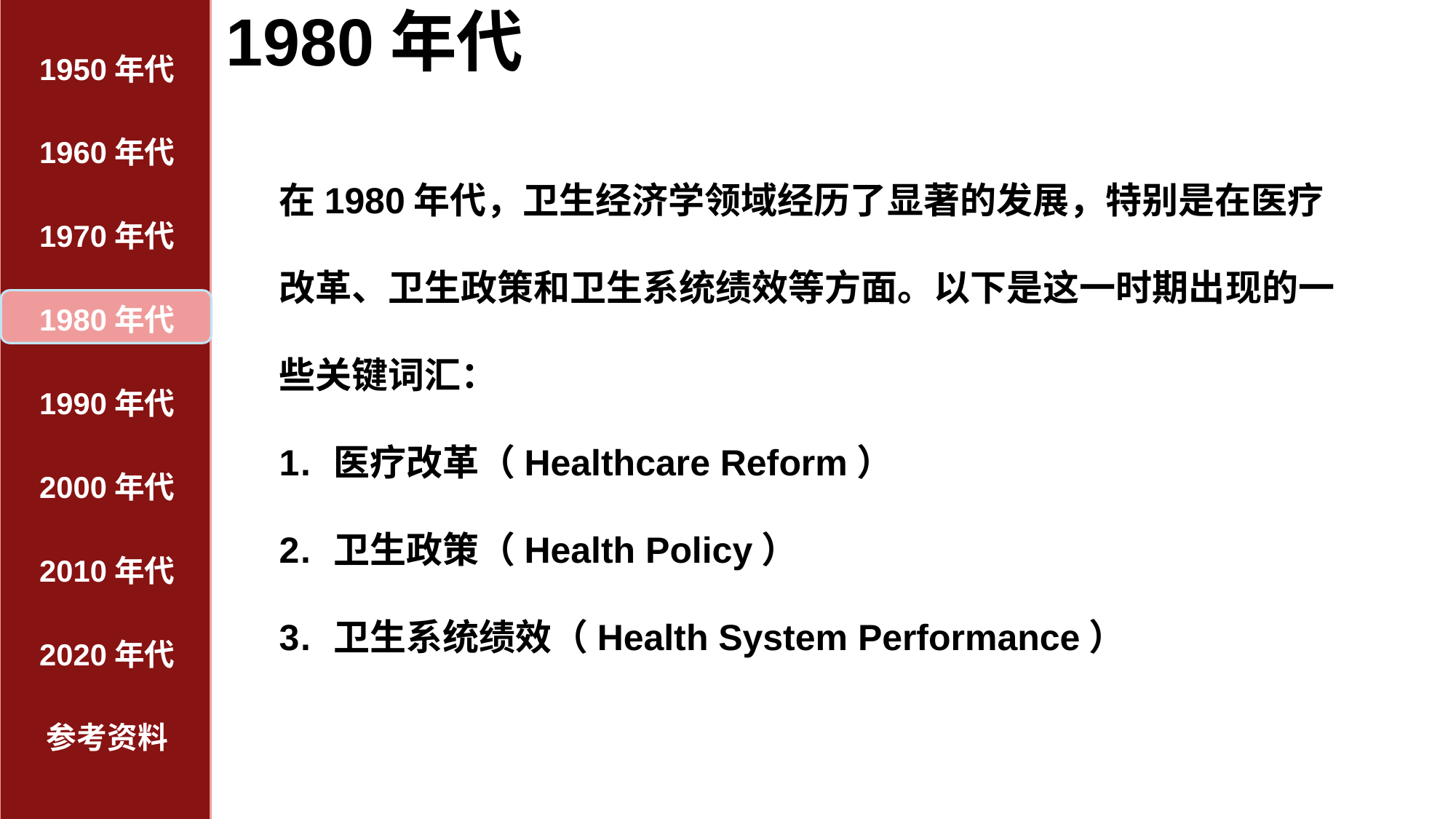

# 1980年代

1950年代
1960年代
在1980年代，卫生经济学领域经历了显著的发展，特别是在医疗改革、卫生政策和卫生系统绩效等方面。以下是这一时期出现的一些关键词汇：
医疗改革（Healthcare Reform）
卫生政策（Health Policy）
卫生系统绩效（Health System Performance）
1970年代

1980年代

1990年代

2000年代
2010年代
2020年代
参考资料